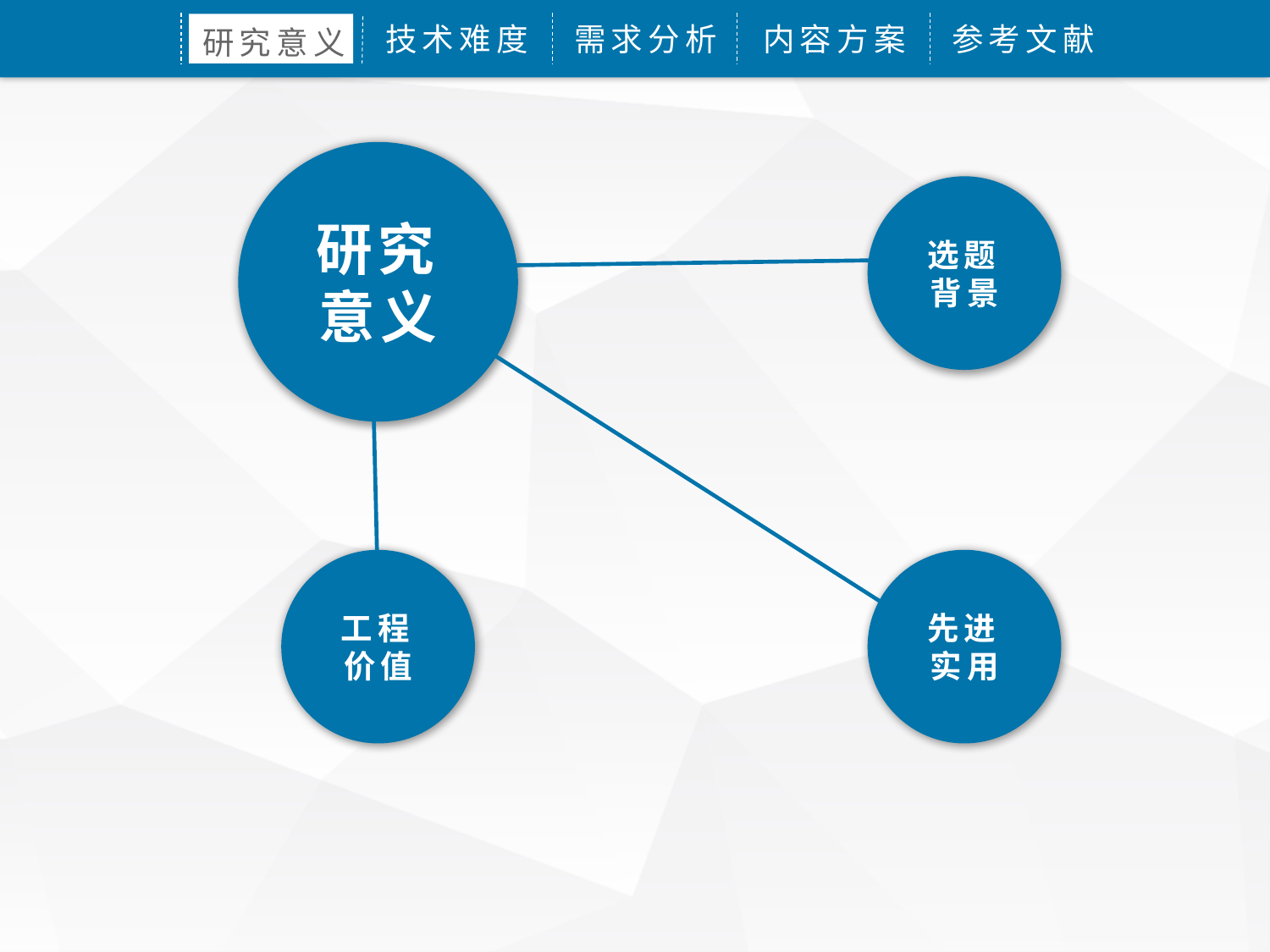

技术难度
需求分析
内容方案
参考文献

研究意义
研究意义
选题背景
工程价值
先进实用